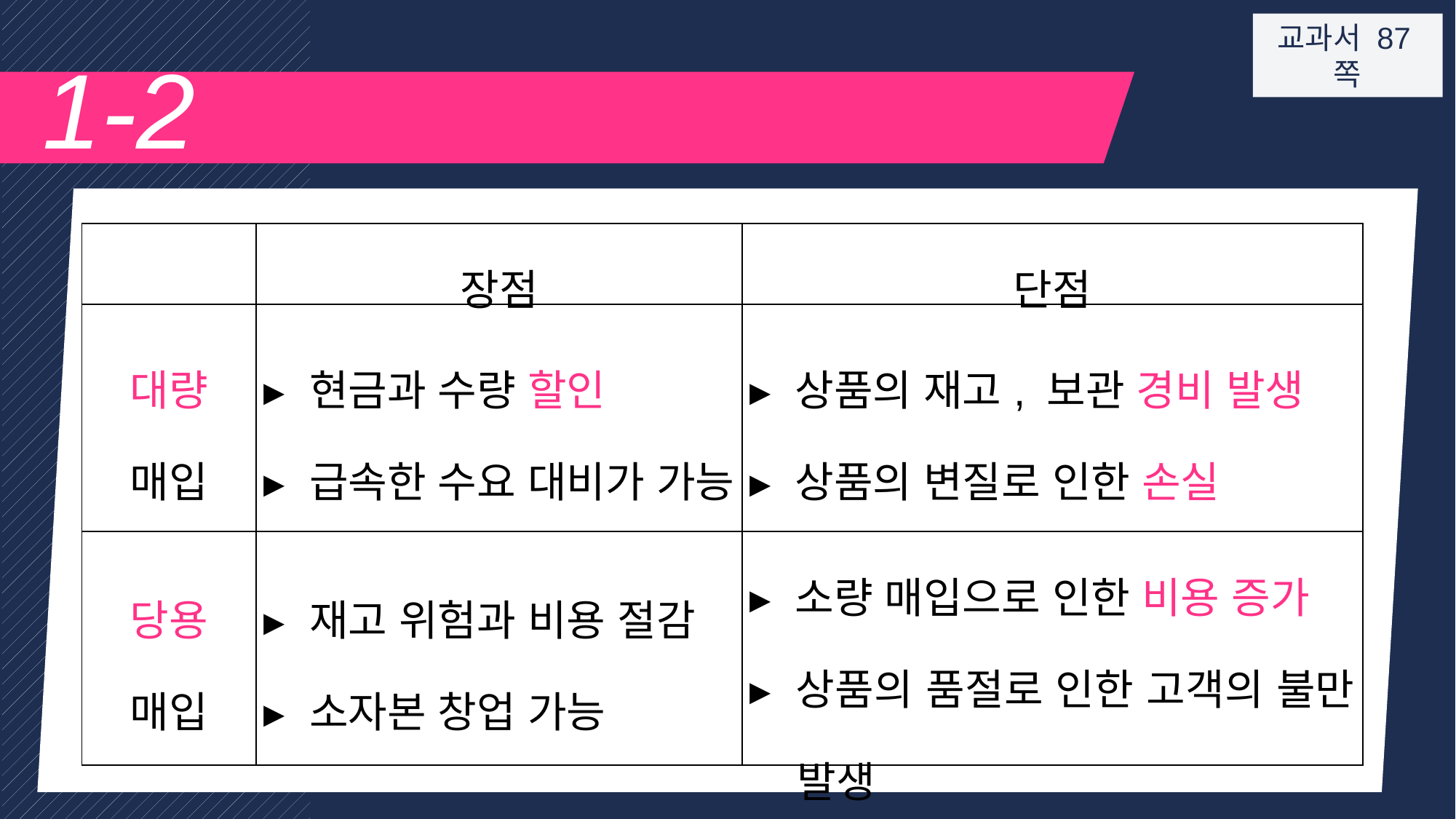

교과서 87쪽
1-2

|  | 장점 | 단점 |
| --- | --- | --- |
| 대량 매입 | ▸ 현금과 수량 할인 ▸ 급속한 수요 대비가 가능 | ▸ 상품의 재고, 보관 경비 발생 ▸ 상품의 변질로 인한 손실 |
| 당용 매입 | ▸ 재고 위험과 비용 절감 ▸ 소자본 창업 가능 | ▸ 소량 매입으로 인한 비용 증가 ▸ 상품의 품절로 인한 고객의 불만 발생 |